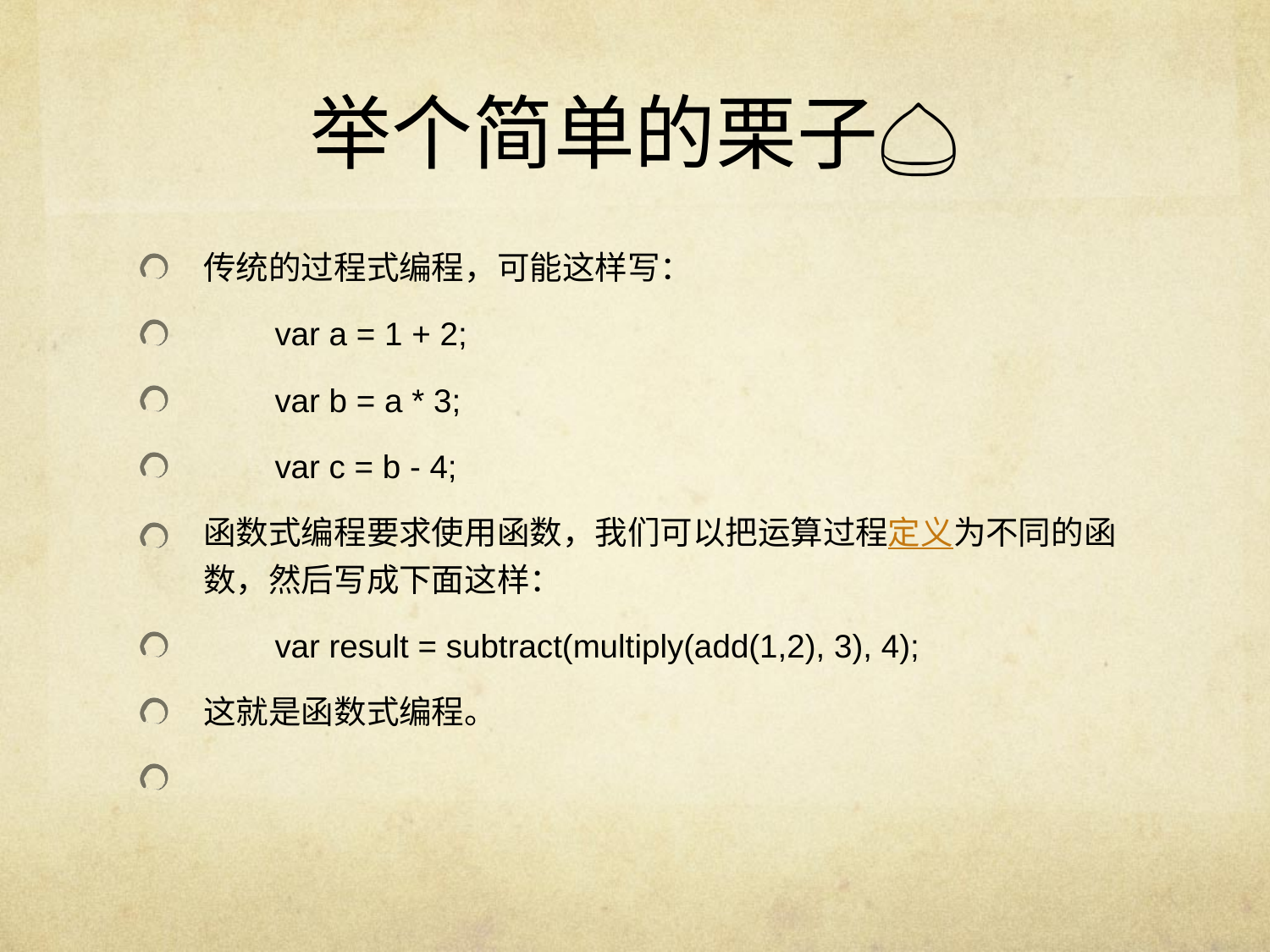

# 举个简单的栗子🌰
传统的过程式编程，可能这样写：
　　var a = 1 + 2;
　　var b = a * 3;
　　var c = b - 4;
函数式编程要求使用函数，我们可以把运算过程定义为不同的函数，然后写成下面这样：
　　var result = subtract(multiply(add(1,2), 3), 4);
这就是函数式编程。